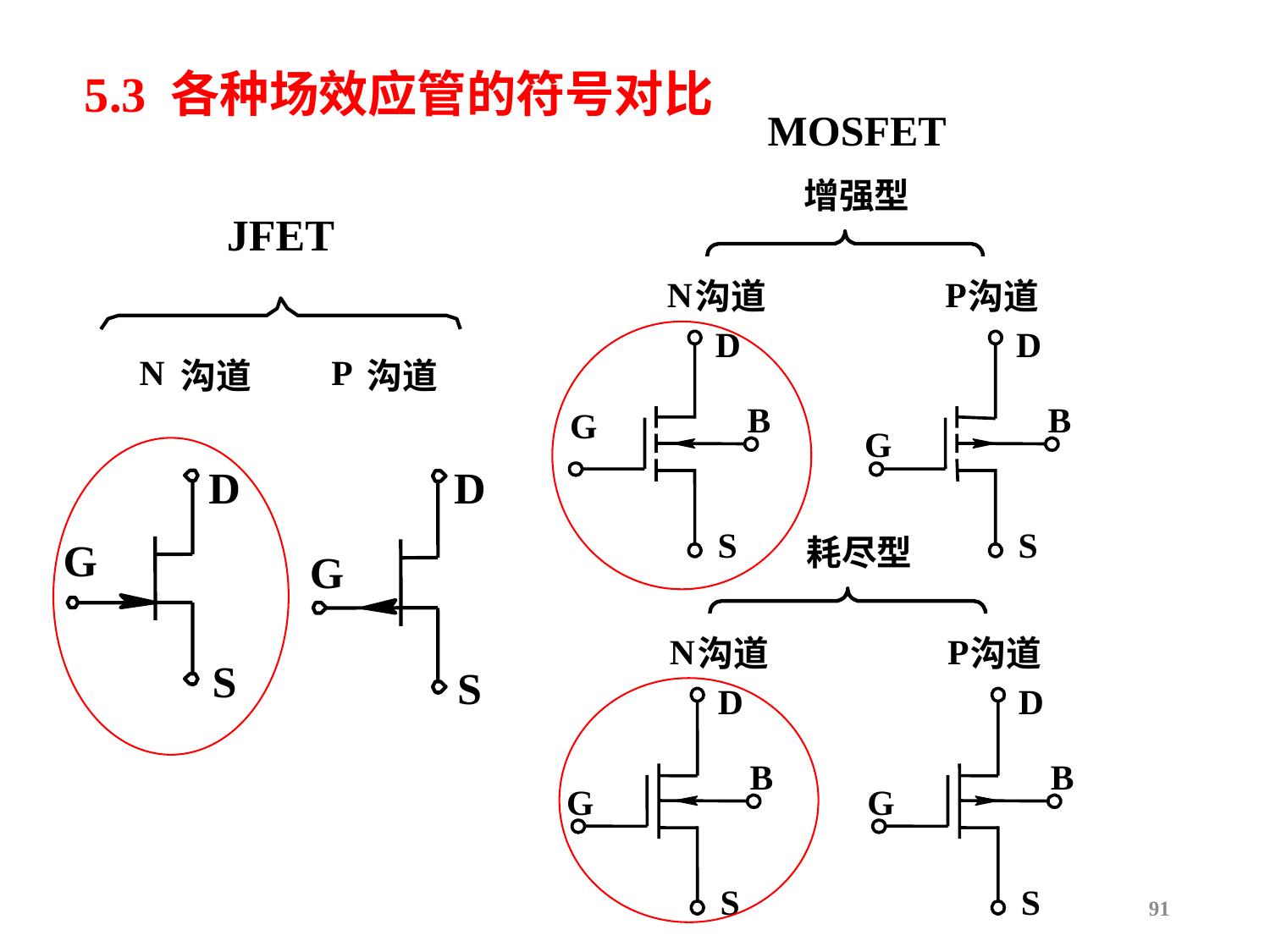

5.3 各种场效应管的符号对比
MOSFET
增强型
JFET

N
P
沟道
沟道

D

B
G

S

D

B

G

S

N
P
沟道
沟道

D

G

S

D

G

S

耗尽型

N
P
沟道
沟道

D

B

G

S

D

B

G

S

91